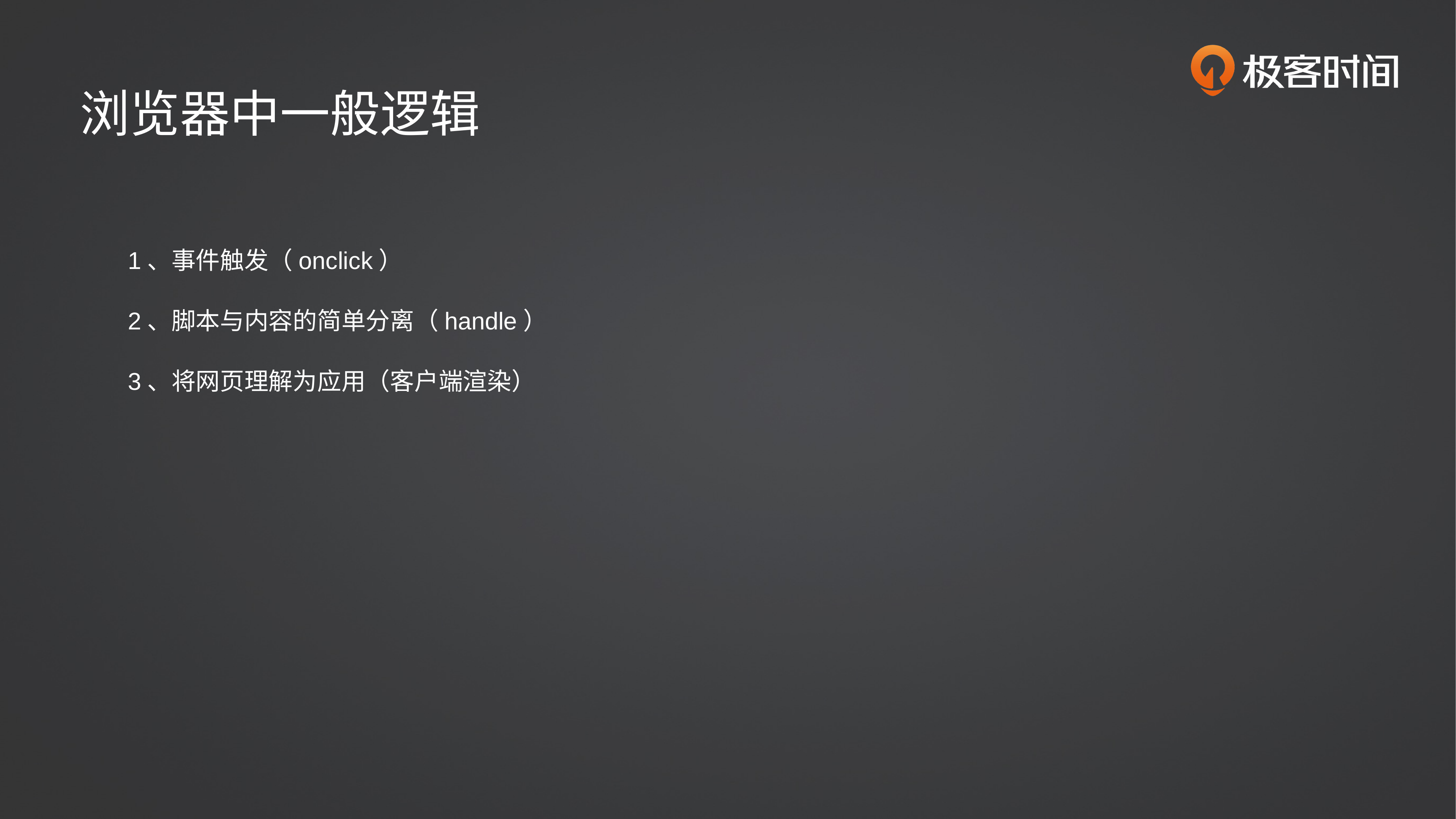

浏览器中一般逻辑
1、事件触发（onclick）
2、脚本与内容的简单分离（handle）
3、将网页理解为应用（客户端渲染）